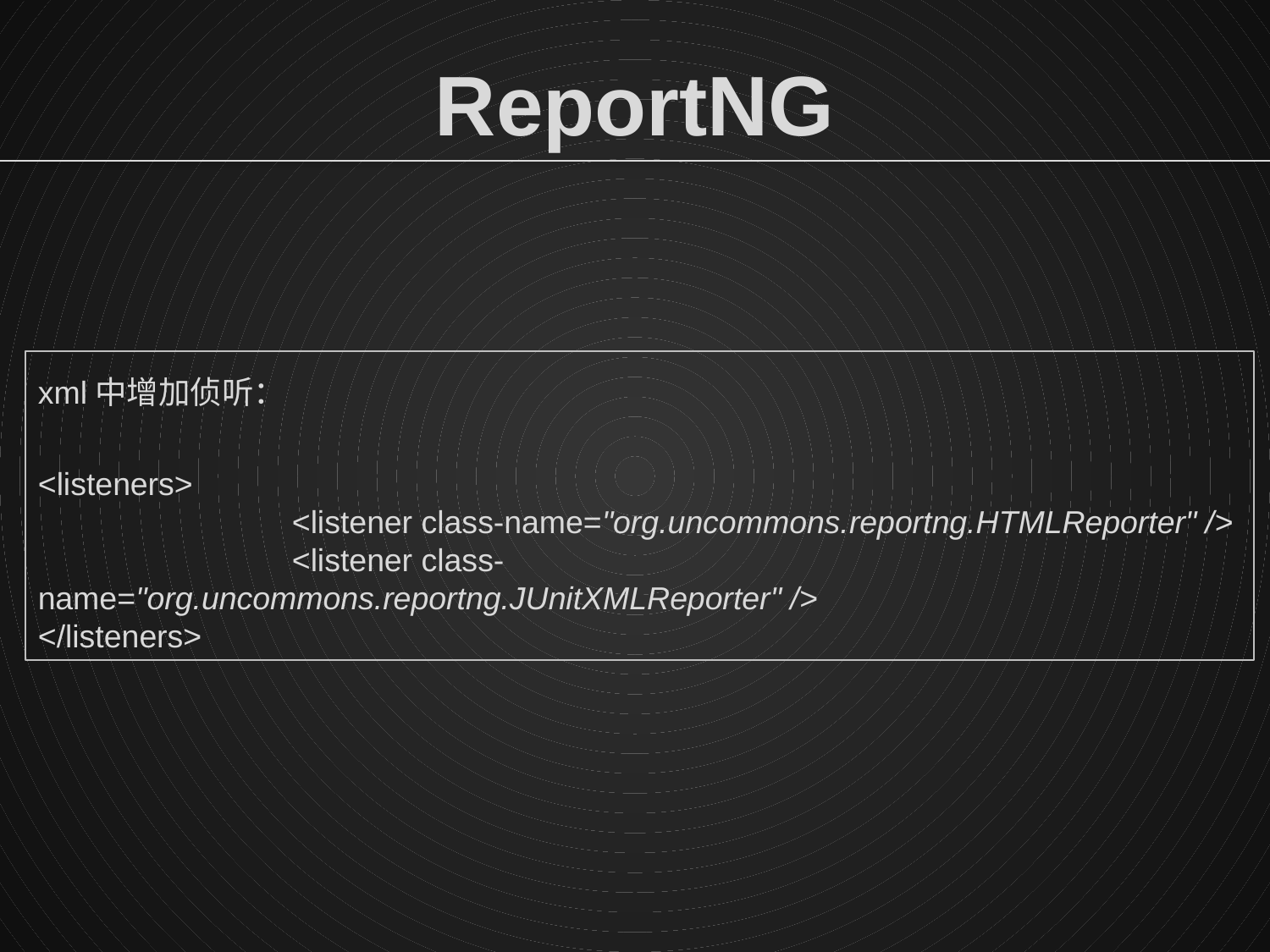

ReportNG
xml中增加侦听：

<listeners>
		<listener class-name="org.uncommons.reportng.HTMLReporter" />
		<listener class-name="org.uncommons.reportng.JUnitXMLReporter" />
</listeners>